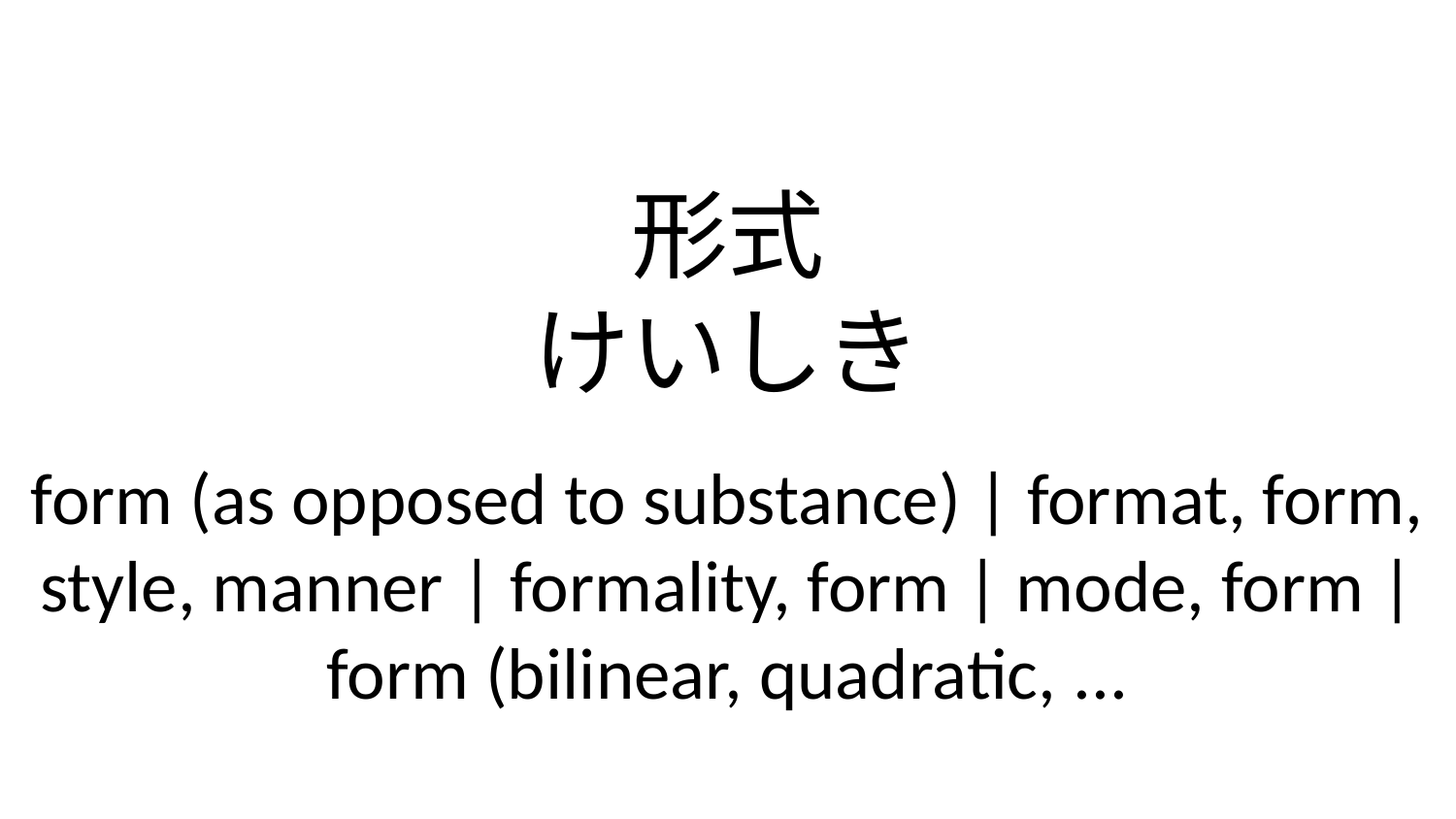

形式
けいしき
form (as opposed to substance) | format, form, style, manner | formality, form | mode, form | form (bilinear, quadratic, ...
481-495